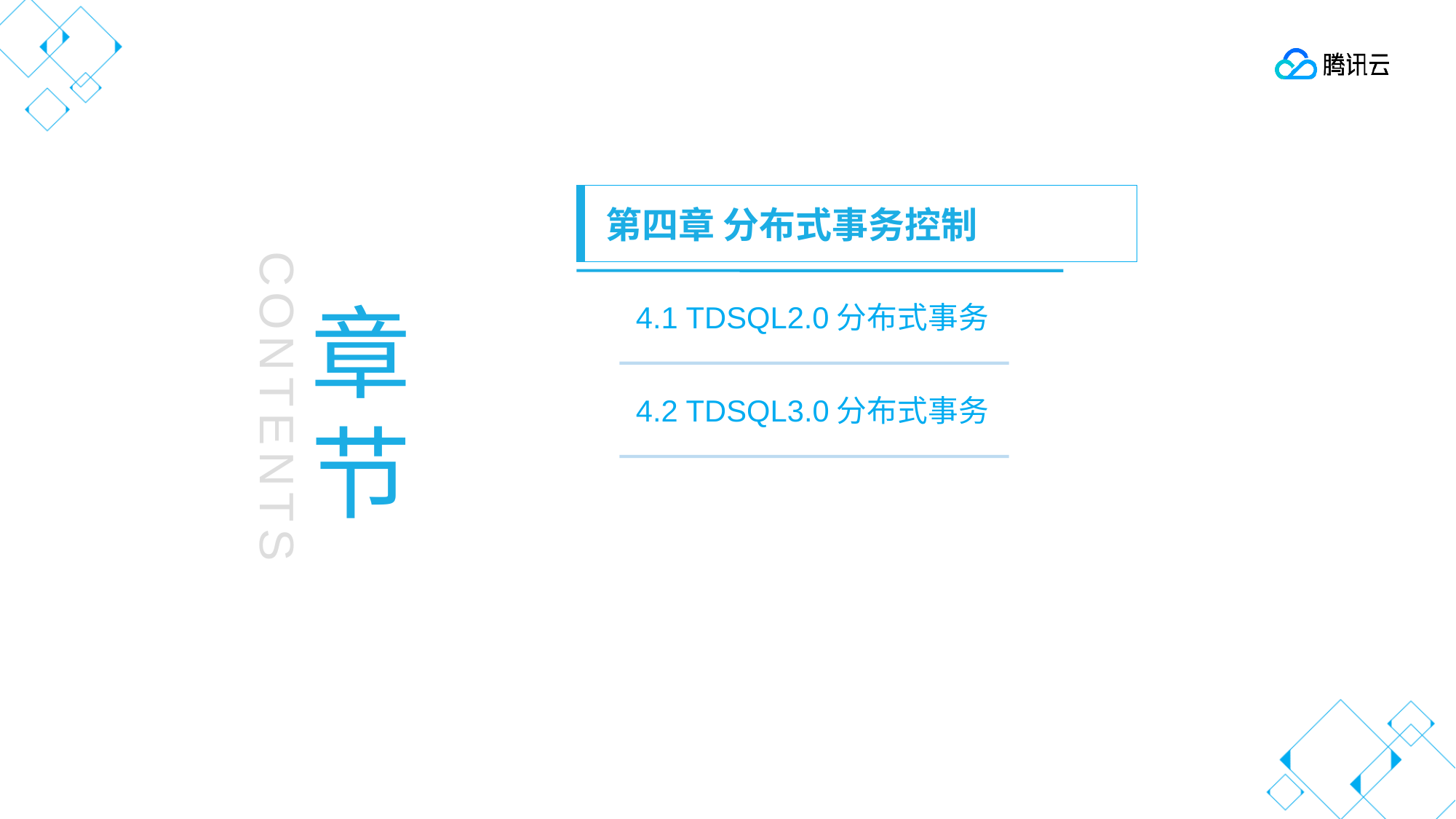

第四章 分布式事务控制
章节

第一章 云计算发展历史
4.1 TDSQL2.0分布式事务

4.2 TDSQL3.0分布式事务
CONTENTS